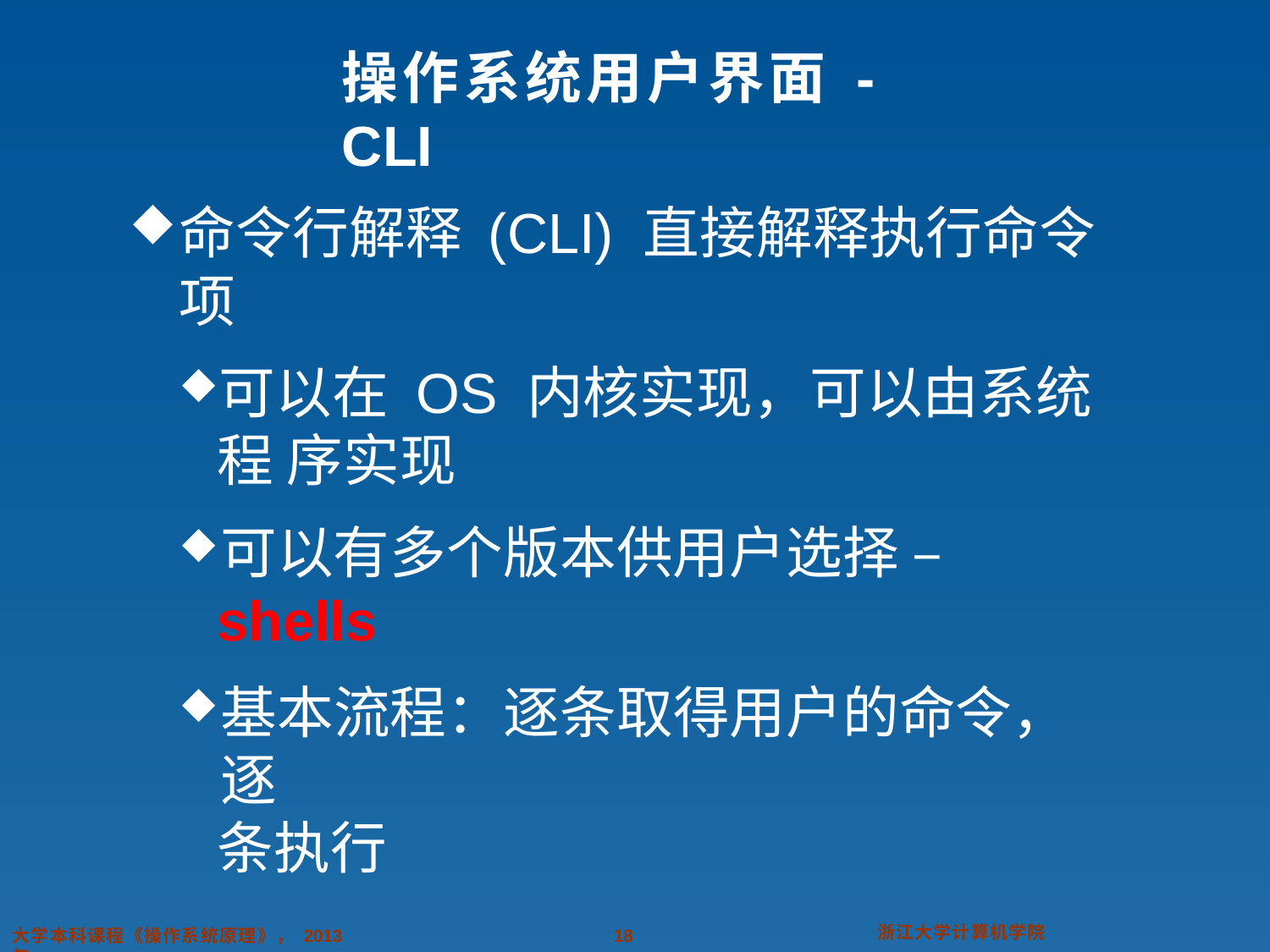

# 操作系统用户界面 - CLI
命令行解释 (CLI) 直接解释执行命令项
可以在OS 内核实现，可以由系统程 序实现
可以有多个版本供用户选择 –
shells
基本流程：逐条取得用户的命令，逐
条执行
浙江大学计算机学院
大学本科课程《操作系统原理》， 2013 年
18